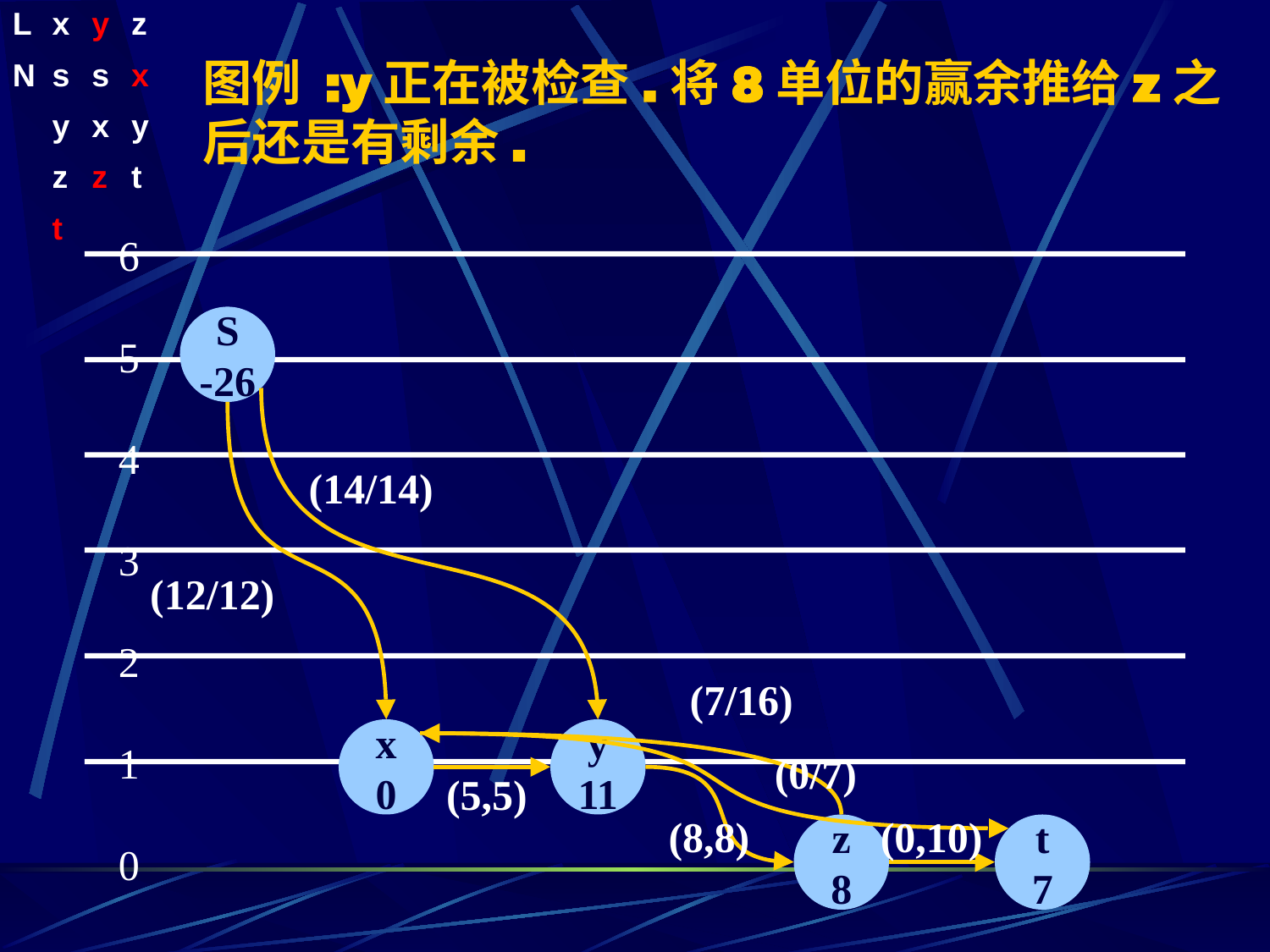

| L | x | y | z |
| --- | --- | --- | --- |
| N | s | s | x |
|  | y | x | y |
|  | z | z | t |
|  | t |  |  |
图例 :y正在被检查.将8单位的赢余推给z之后还是有剩余.
6

5

4

3

2

1

0

S
-26

(14/14)

(12/12)

(7/16)
x
0
y
11
(0/7)

(5,5)
(8,8)
(0,10)
z
8
t
7